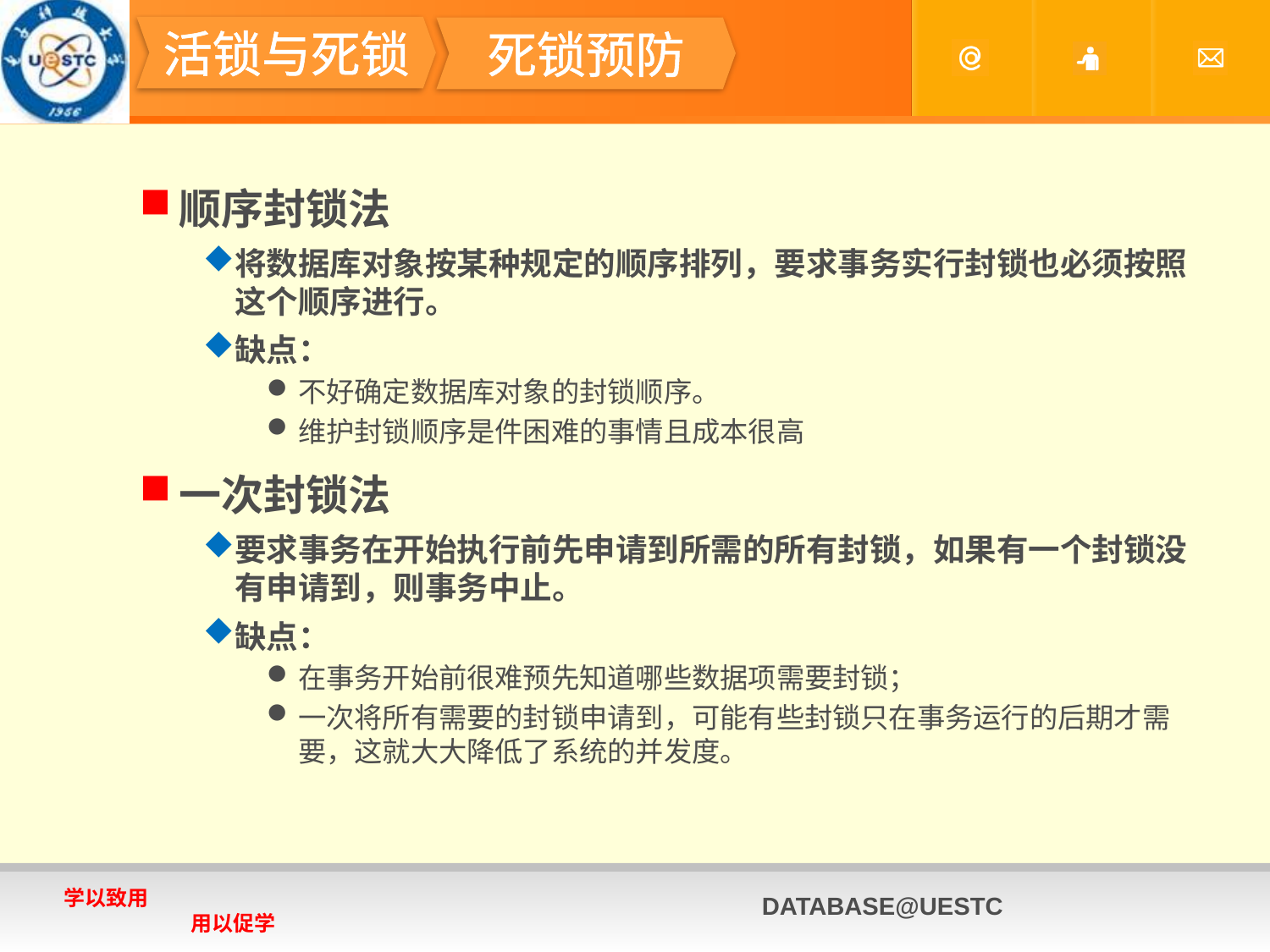

#
活锁与死锁
死锁预防
顺序封锁法
将数据库对象按某种规定的顺序排列，要求事务实行封锁也必须按照这个顺序进行。
缺点：
不好确定数据库对象的封锁顺序。
维护封锁顺序是件困难的事情且成本很高
一次封锁法
要求事务在开始执行前先申请到所需的所有封锁，如果有一个封锁没有申请到，则事务中止。
缺点：
在事务开始前很难预先知道哪些数据项需要封锁；
一次将所有需要的封锁申请到，可能有些封锁只在事务运行的后期才需要，这就大大降低了系统的并发度。